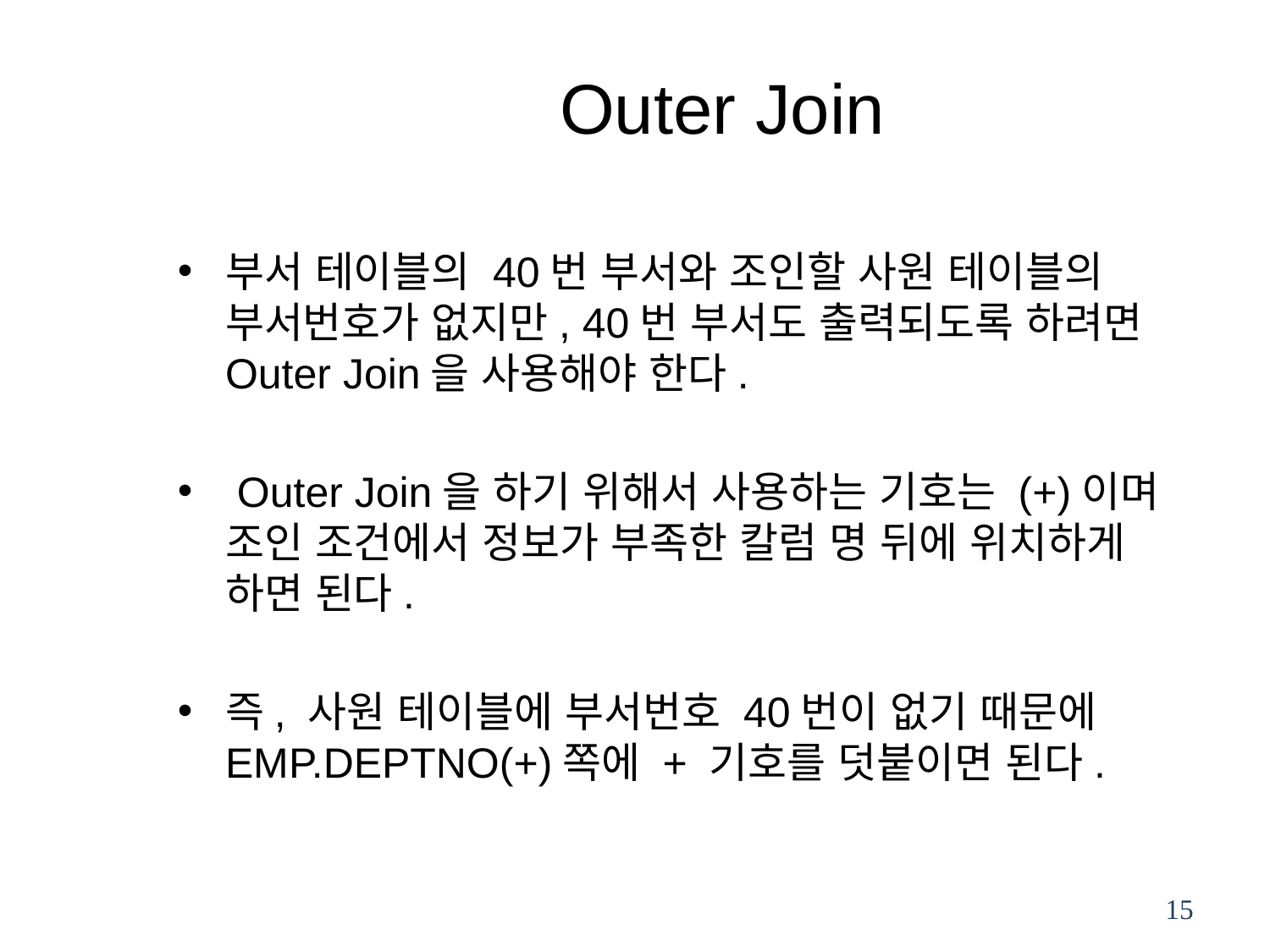

# Outer Join
부서 테이블의 40번 부서와 조인할 사원 테이블의 부서번호가 없지만, 40번 부서도 출력되도록 하려면 Outer Join을 사용해야 한다.

 Outer Join을 하기 위해서 사용하는 기호는 (+)이며 조인 조건에서 정보가 부족한 칼럼 명 뒤에 위치하게 하면 된다.

즉, 사원 테이블에 부서번호 40번이 없기 때문에 EMP.DEPTNO(+)쪽에 + 기호를 덧붙이면 된다.

15